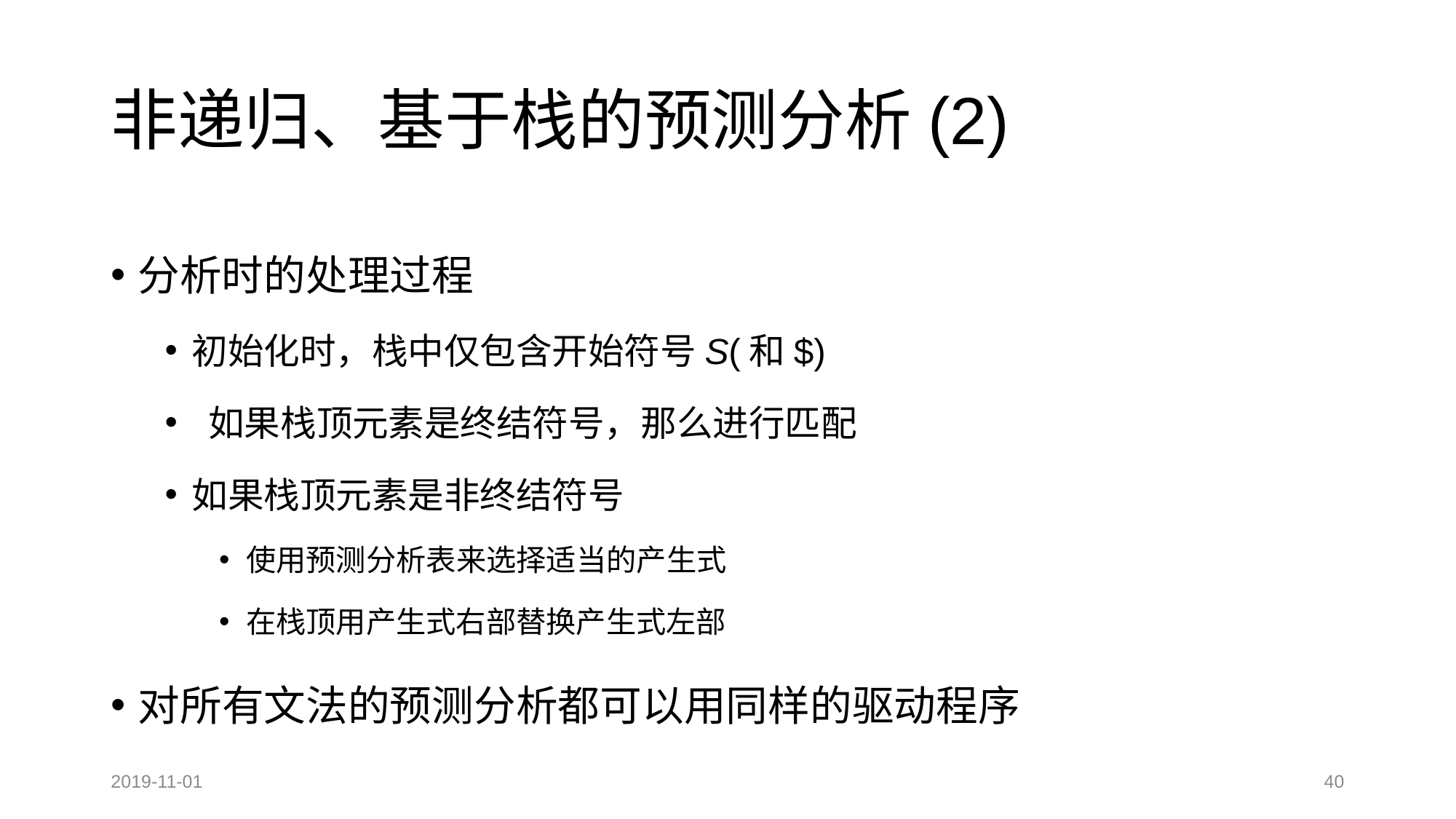

# 非递归、基于栈的预测分析(2)
分析时的处理过程
初始化时，栈中仅包含开始符号S(和$)
 如果栈顶元素是终结符号，那么进行匹配
如果栈顶元素是非终结符号
使用预测分析表来选择适当的产生式
在栈顶用产生式右部替换产生式左部
对所有文法的预测分析都可以用同样的驱动程序
2019-11-01
40